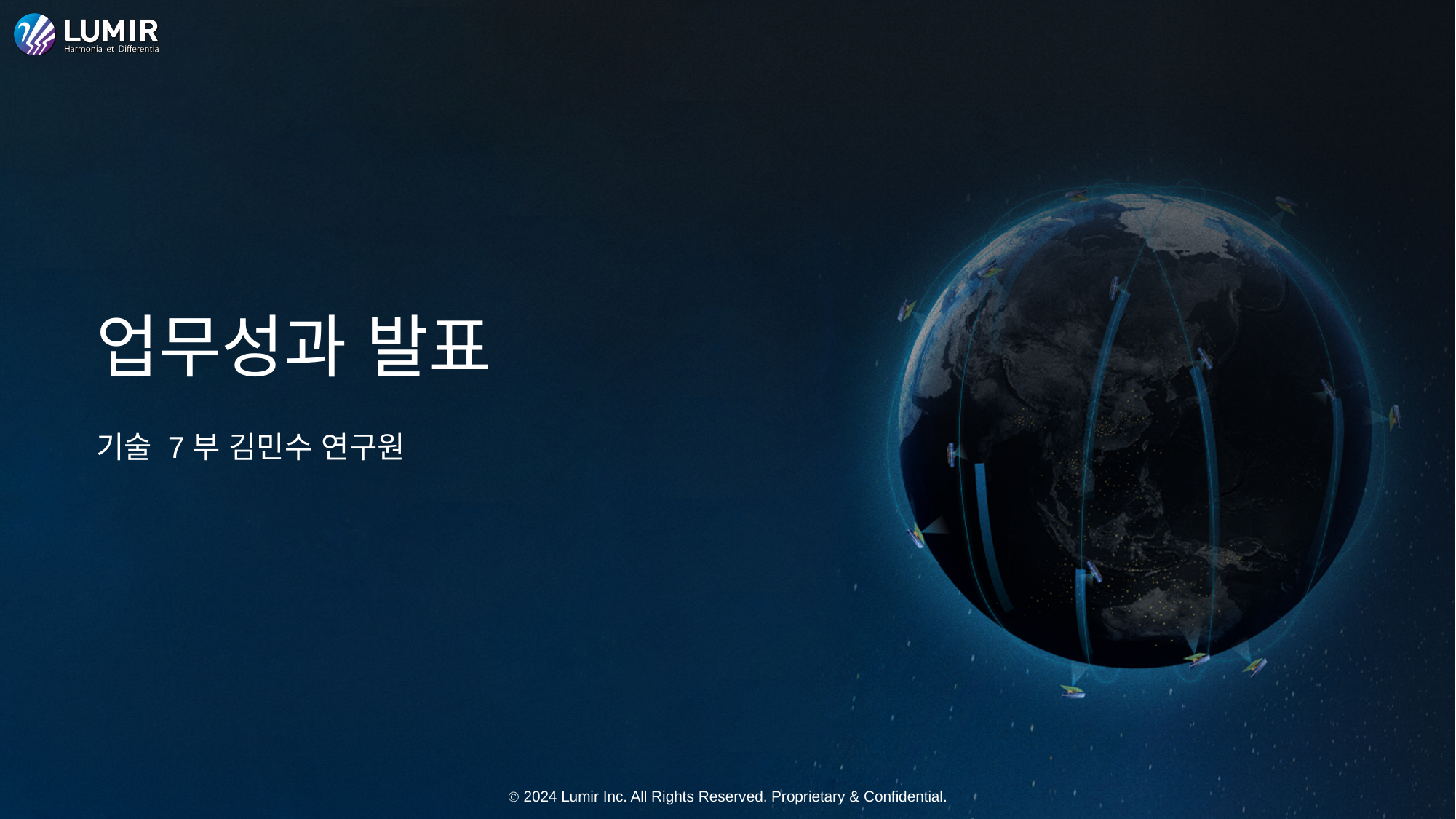

# 업무성과 발표
기술 7부 김민수 연구원